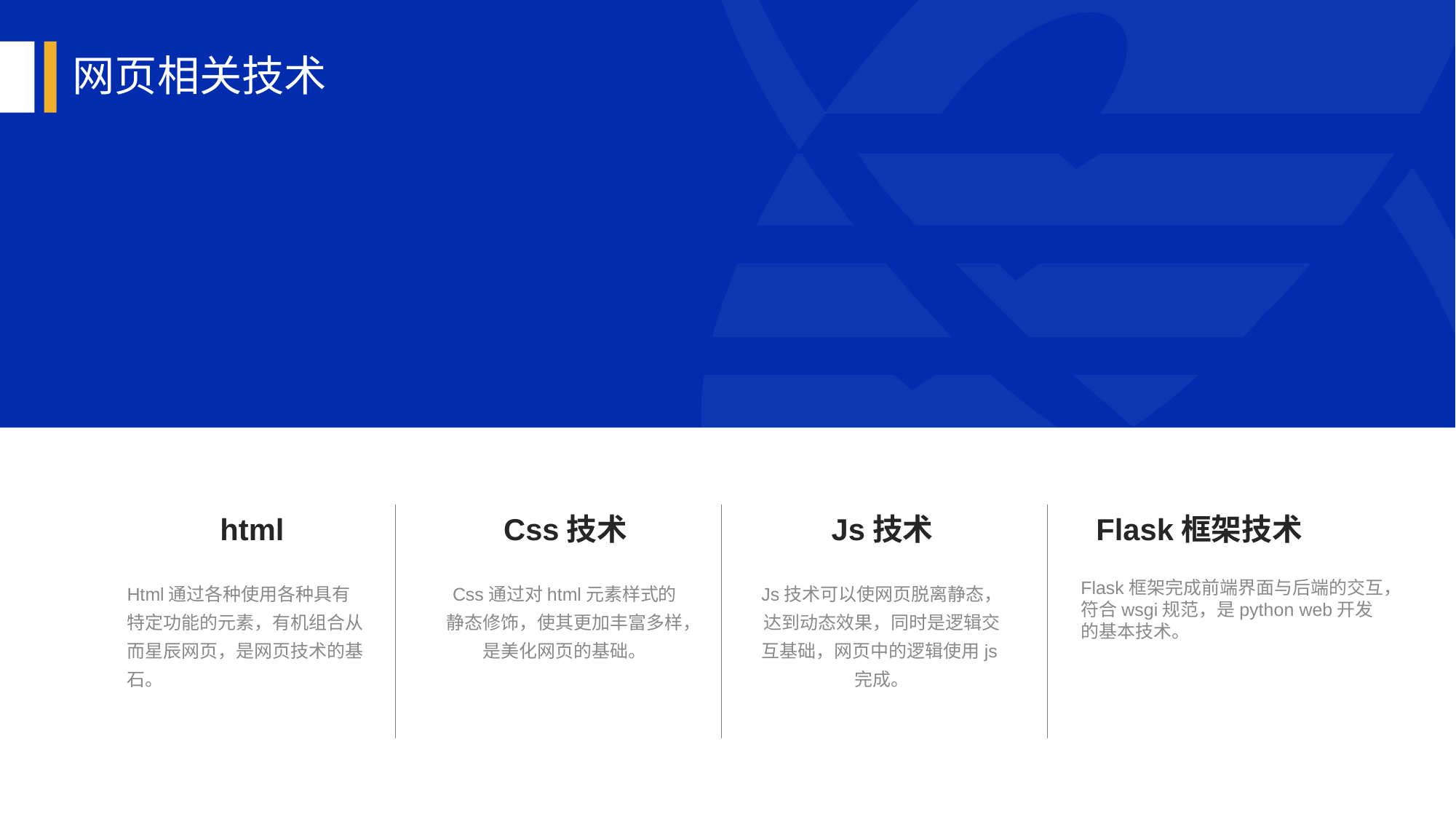

网页相关技术

html
Html通过各种使用各种具有特定功能的元素，有机组合从而星辰网页，是网页技术的基石。
Css技术
Css通过对html元素样式的静态修饰，使其更加丰富多样，是美化网页的基础。
Js技术
Js技术可以使网页脱离静态，达到动态效果，同时是逻辑交互基础，网页中的逻辑使用js完成。
Flask框架技术
Flask框架完成前端界面与后端的交互，符合wsgi规范，是python web开发的基本技术。